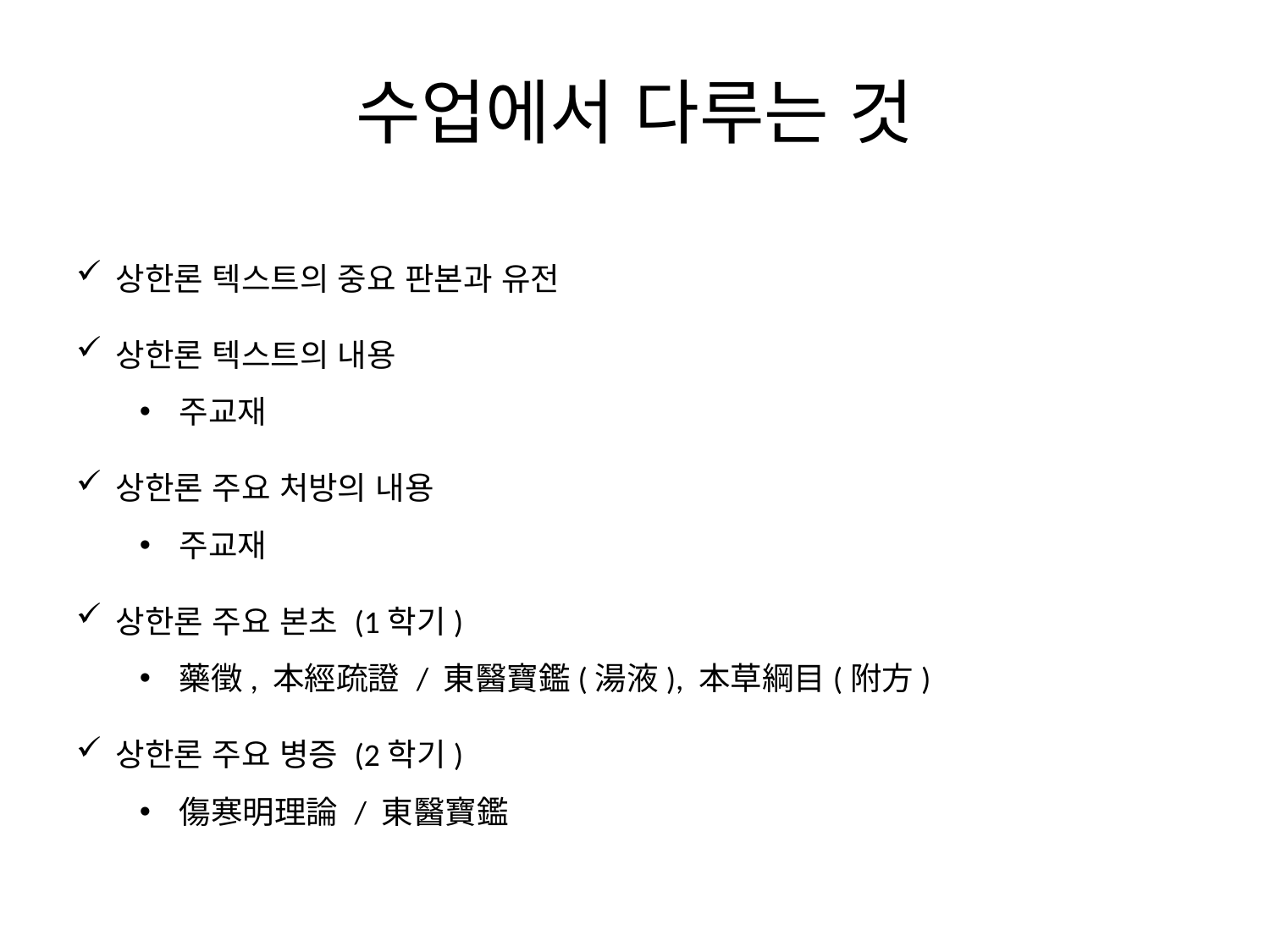

수업에서 다루는 것
상한론 텍스트의 중요 판본과 유전

상한론 텍스트의 내용
주교재

상한론 주요 처방의 내용
주교재

상한론 주요 본초 (1학기)
藥徵, 本經疏證 / 東醫寶鑑(湯液), 本草綱目(附方)

상한론 주요 병증 (2학기)
傷寒明理論 / 東醫寶鑑